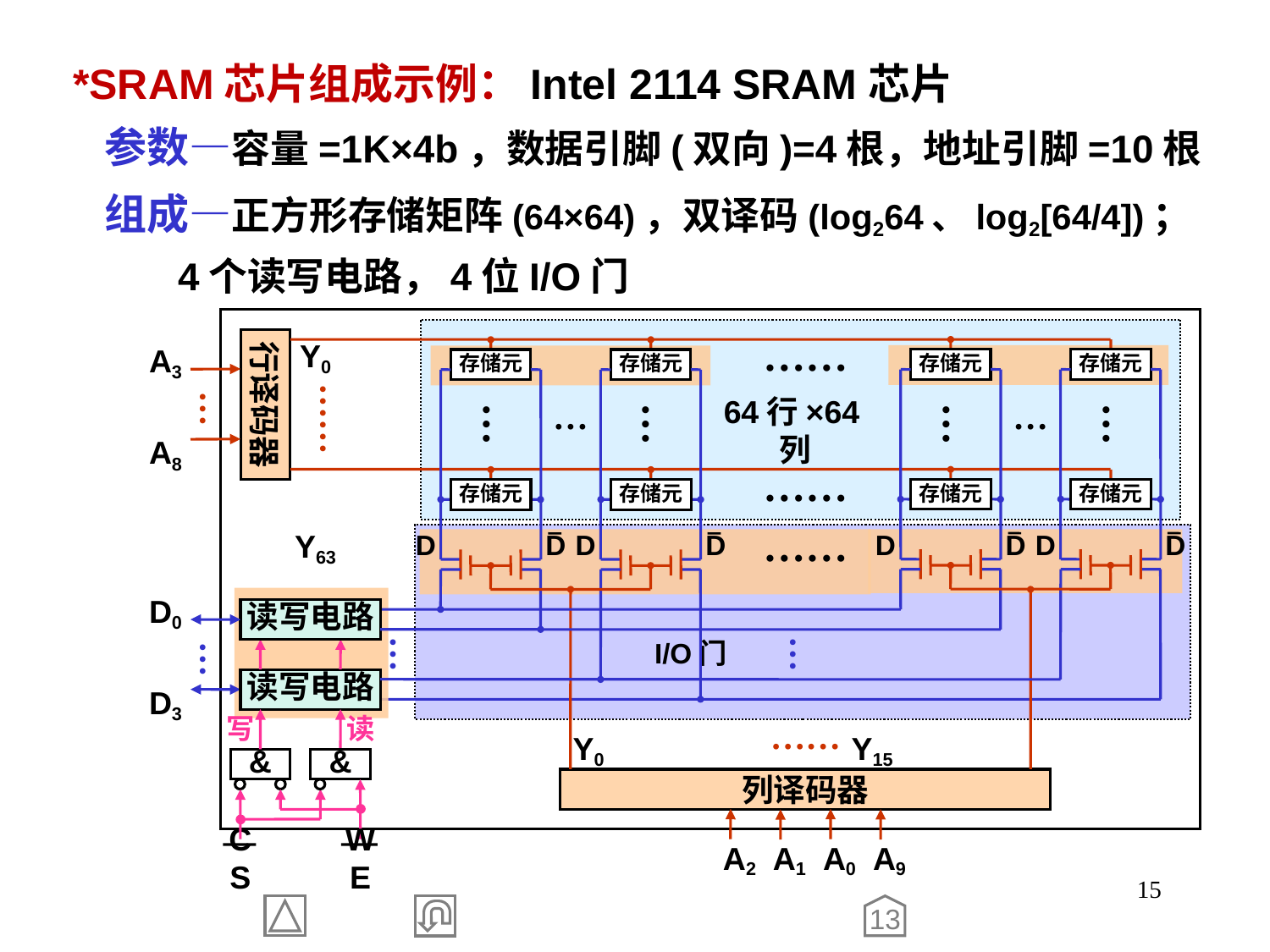

*SRAM芯片组成示例：Intel 2114 SRAM芯片
      参数—容量=1K×4b，数据引脚(双向)=4根，地址引脚=10根
      组成—正方形存储矩阵(64×64)，双译码(log264、log2[64/4])；
             4个读写电路，4位I/O门

行译码器
A3

A8
Y0

Y63

……

存储元
存储元
存储元
存储元

……

…
…
…
…
…
…
…
64行×64列

……

存储元
存储元
存储元
存储元

                             I/O门

D
D
D
D
D
D
……
D
D

D0

D3
读写电路

…

…
…

读写电路

写
读
&
&

CS
WE

……
Y0                            Y15
列译码器

A2  A1  A0  A9
15
13